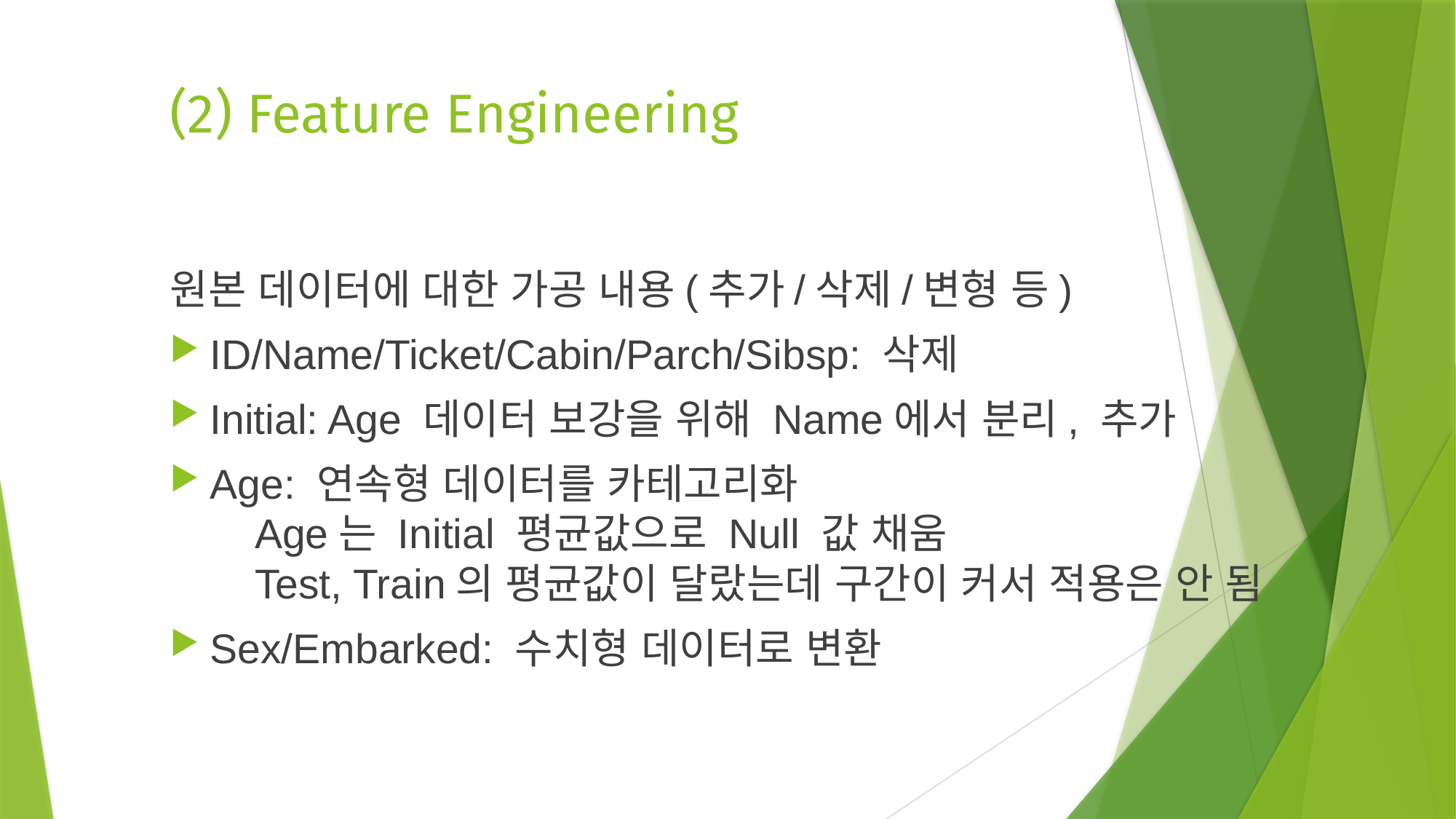

# (2) Feature Engineering
원본 데이터에 대한 가공 내용(추가/삭제/변형 등)
ID/Name/Ticket/Cabin/Parch/Sibsp: 삭제
Initial: Age 데이터 보강을 위해 Name에서 분리, 추가
Age: 연속형 데이터를 카테고리화
		   Age는 Initial 평균값으로 Null 값 채움
		   Test, Train의 평균값이 달랐는데 구간이 커서 적용은 안 됨
Sex/Embarked: 수치형 데이터로 변환